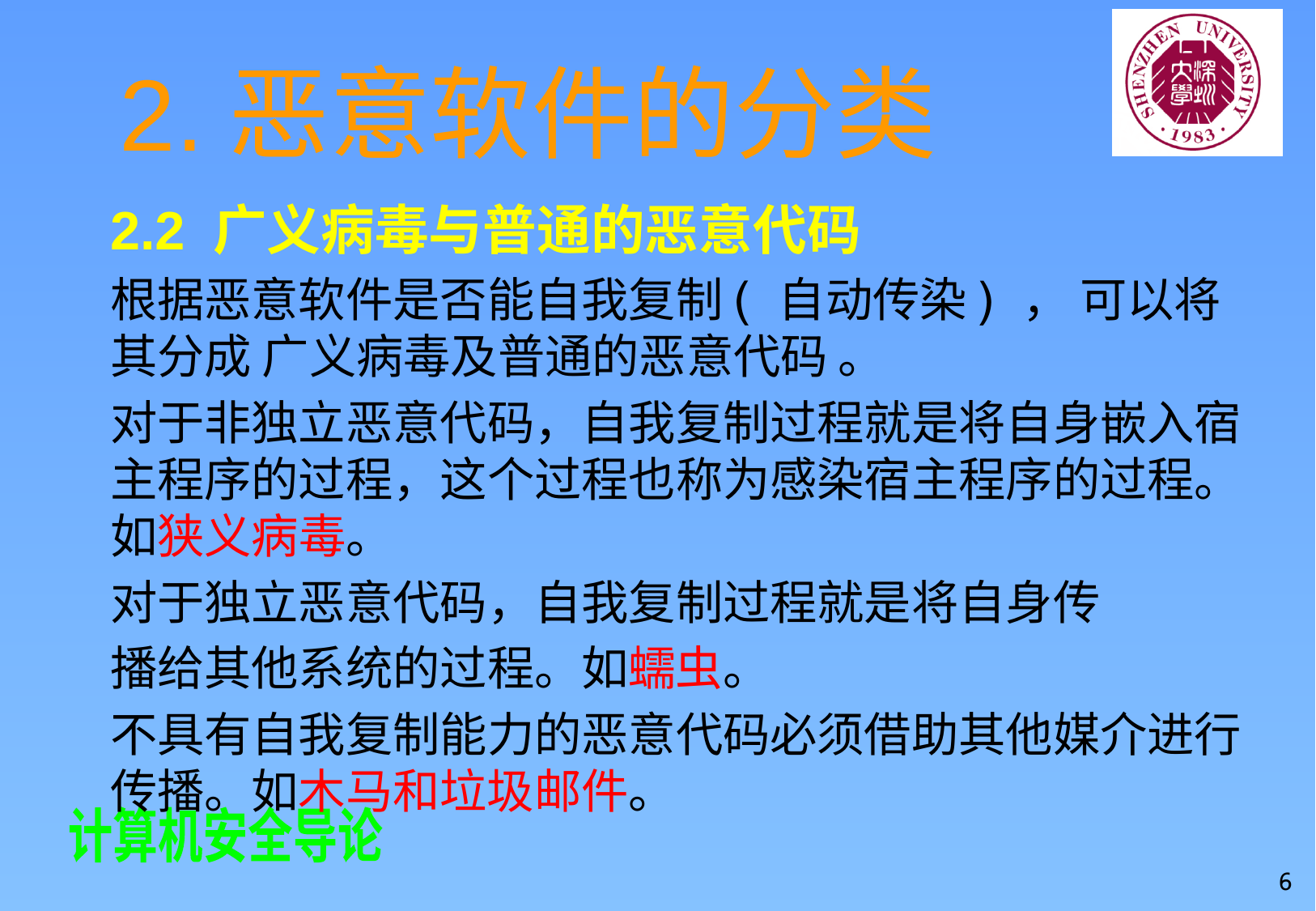

# 2.恶意软件的分类
2.2 广义病毒与普通的恶意代码
根据恶意软件是否能自我复制( 自动传染) ， 可以将其分成 广义病毒及普通的恶意代码 。
对于非独立恶意代码，自我复制过程就是将自身嵌入宿主程序的过程，这个过程也称为感染宿主程序的过程。如狭义病毒。
对于独立恶意代码，自我复制过程就是将自身传
播给其他系统的过程。如蠕虫。
不具有自我复制能力的恶意代码必须借助其他媒介进行传播。如木马和垃圾邮件。
6